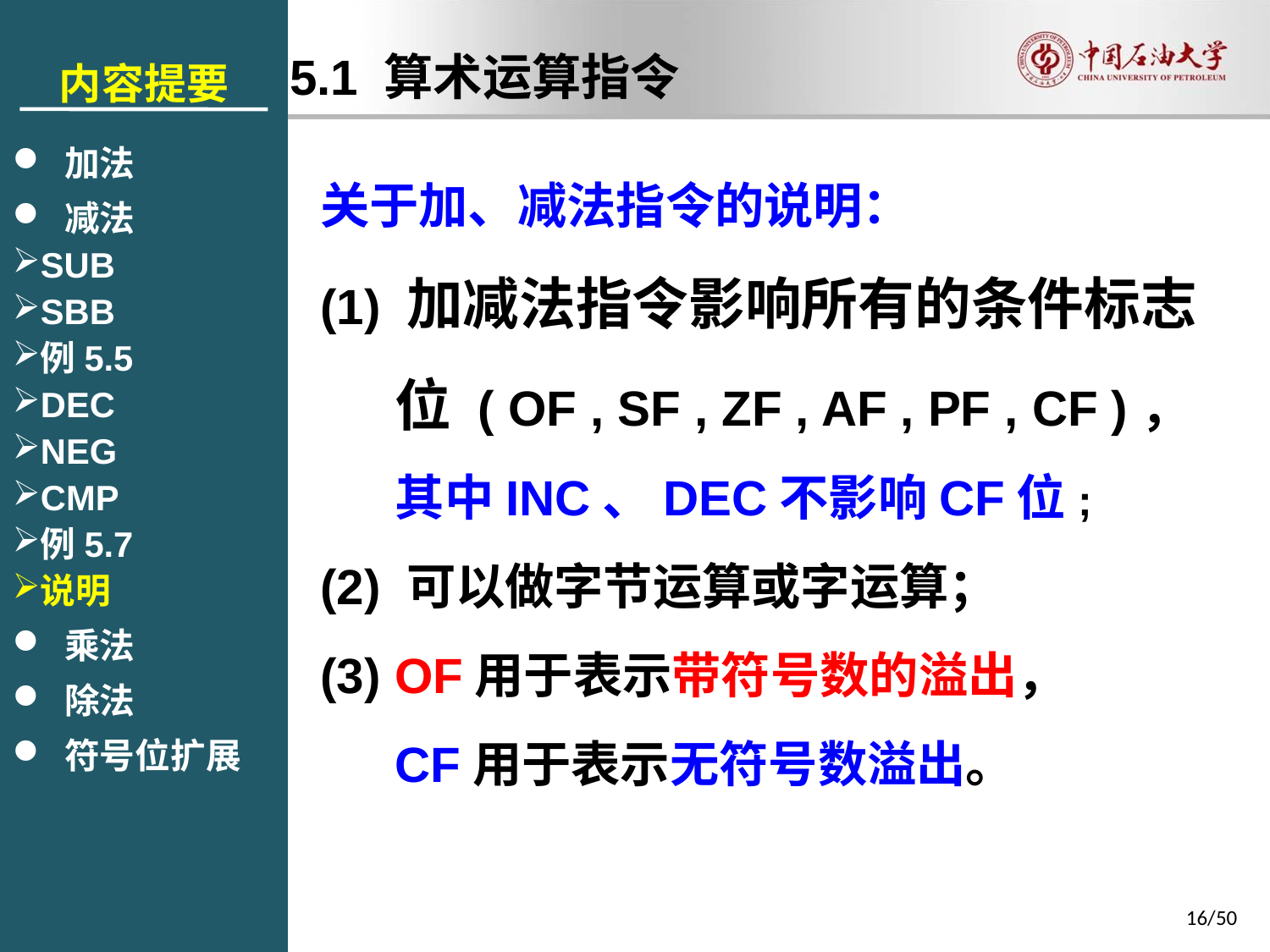

内容提要
 加法
 减法
SUB
SBB
例5.5
DEC
NEG
CMP
例5.7
说明
 乘法
 除法
 符号位扩展
5.1 算术运算指令
关于加、减法指令的说明：
(1) 加减法指令影响所有的条件标志位 ( OF , SF , ZF , AF , PF , CF )，
其中INC、DEC不影响CF位;
(2) 可以做字节运算或字运算；
(3) OF用于表示带符号数的溢出，
CF用于表示无符号数溢出。
16/50